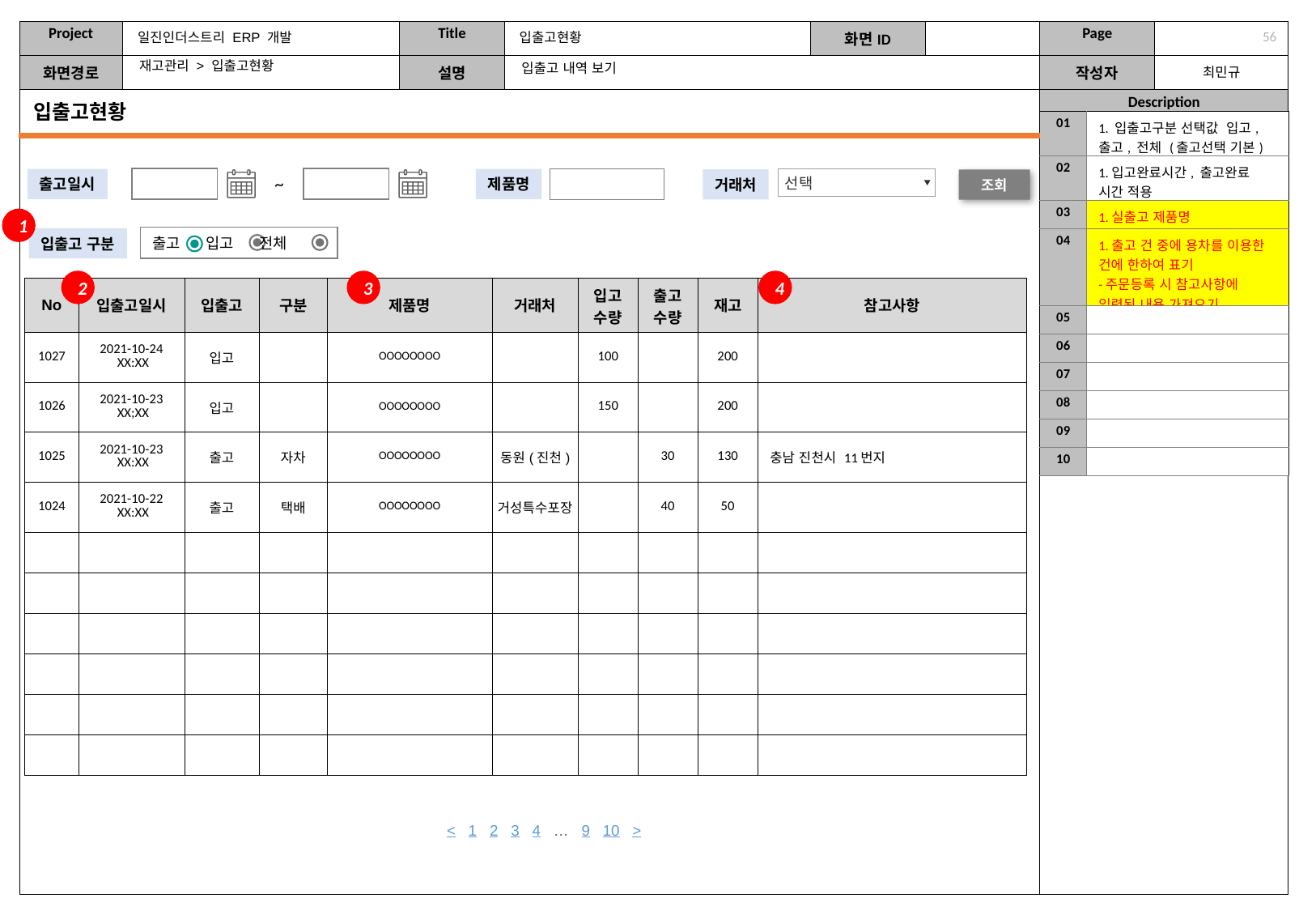

일진인더스트리 ERP 개발

입출고현황
56
재고관리 > 입출고현황
입출고 내역 보기
입출고현황
| 01 | 1. 입출고구분 선택값 입고, 출고, 전체 (출고선택 기본) |
| --- | --- |
| 02 | 1.입고완료시간, 출고완료 시간 적용 |
| 03 | 1.실출고 제품명 |
| 04 | 1.출고 건 중에 용차를 이용한 건에 한하여 표기 -주문등록 시 참고사항에 입력된 내용 가져오기 |
| 05 |  |
| 06 |  |
| 07 |  |
| 08 |  |
| 09 |  |
| 10 |  |
~

선택

출고일시
제품명

거래처

조회
1
출고      입고      전체
입출고 구분

2
3
4
| No | 입출고일시 | 입출고 | 구분 | 제품명 | 거래처 | 입고 수량 | 출고 수량 | 재고 | 참고사항 |
| --- | --- | --- | --- | --- | --- | --- | --- | --- | --- |
| 1027 | 2021-10-24 XX:XX | 입고 |  | OOOOOOOO |  | 100 |  | 200 |  |
| 1026 | 2021-10-23 XX;XX | 입고 |  | OOOOOOOO |  | 150 |  | 200 |  |
| 1025 | 2021-10-23 XX:XX | 출고 | 자차 | OOOOOOOO | 동원(진천) |  | 30 | 130 | 충남 진천시 11번지 |
| 1024 | 2021-10-22 XX:XX | 출고 | 택배 | OOOOOOOO | 거성특수포장 |  | 40 | 50 |  |
|  |  |  |  |  |  |  |  |  |  |
|  |  |  |  |  |  |  |  |  |  |
|  |  |  |  |  |  |  |  |  |  |
|  |  |  |  |  |  |  |  |  |  |
|  |  |  |  |  |  |  |  |  |  |
|  |  |  |  |  |  |  |  |  |  |
<   1   2   3   4   …   9   10   >